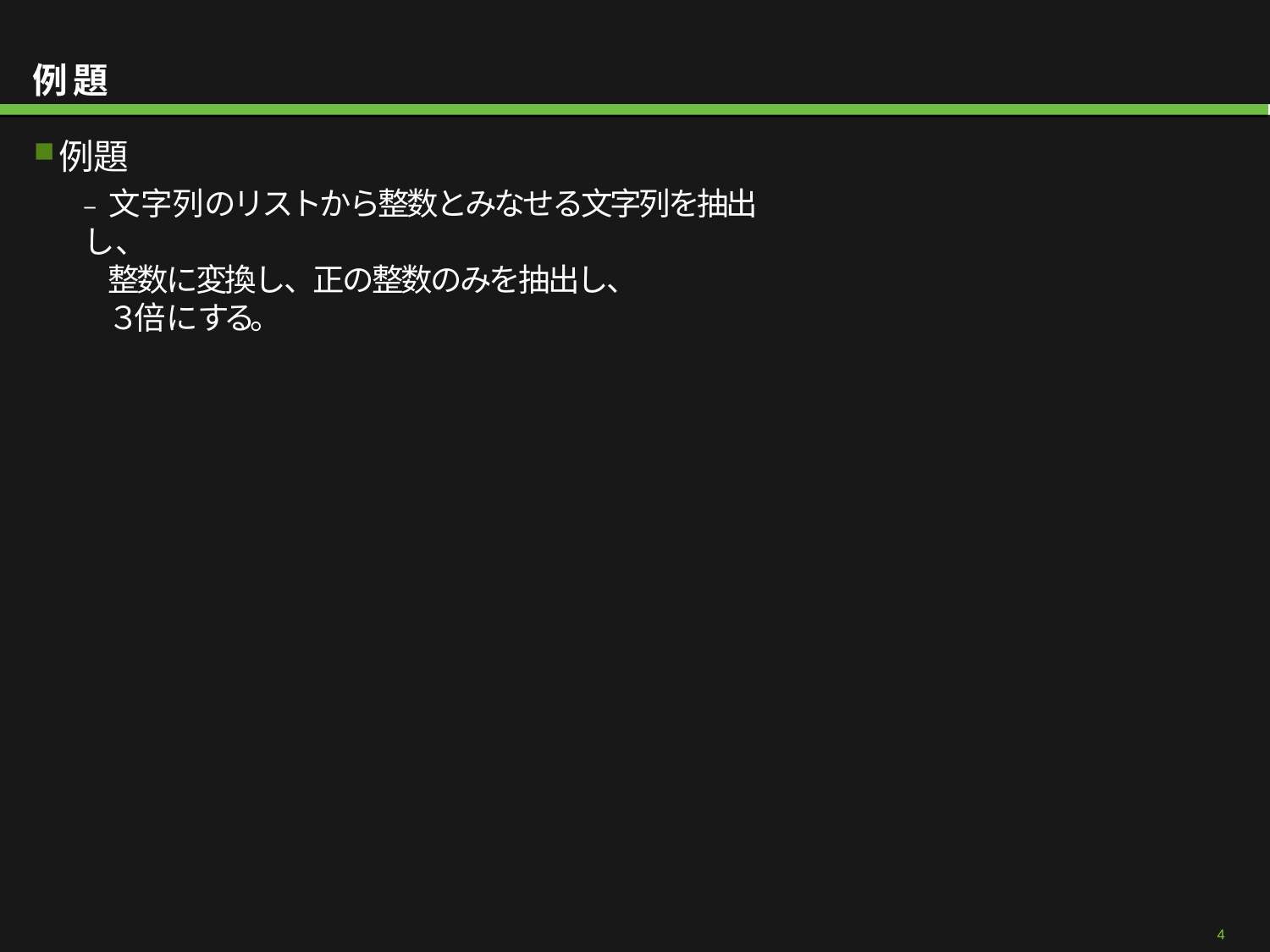

例題

例題
– 文字列のリストから整数とみなせる文字列を抽出し、
整数に変換し、正の整数のみを抽出し、
３倍にする。

4